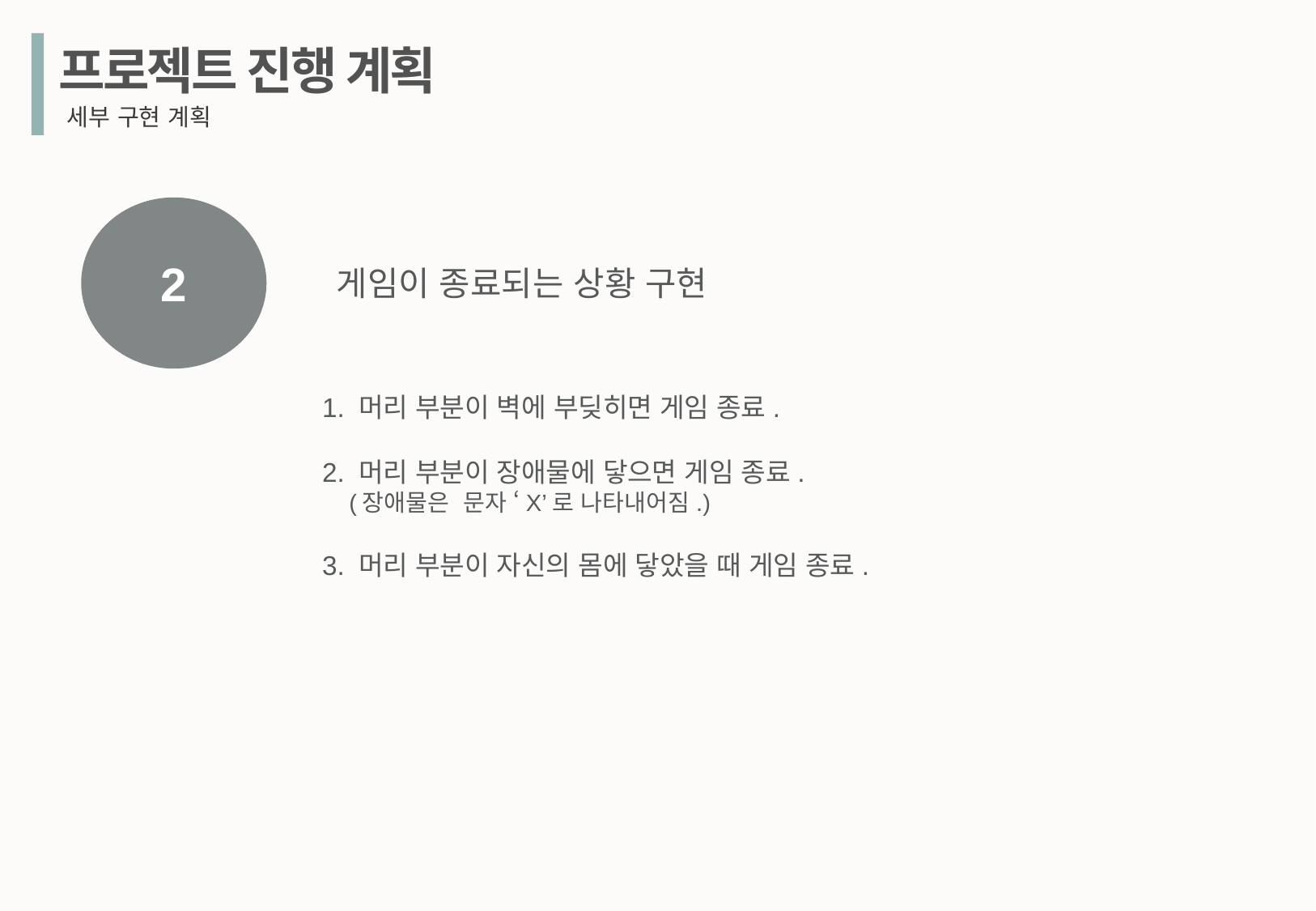

프로젝트 진행 계획
세부 구현 계획
2
게임이 종료되는 상황 구현
1. 머리 부분이 벽에 부딪히면 게임 종료.

2. 머리 부분이 장애물에 닿으면 게임 종료.
    (장애물은  문자 ‘X’로 나타내어짐.)

3. 머리 부분이 자신의 몸에 닿았을 때 게임 종료.